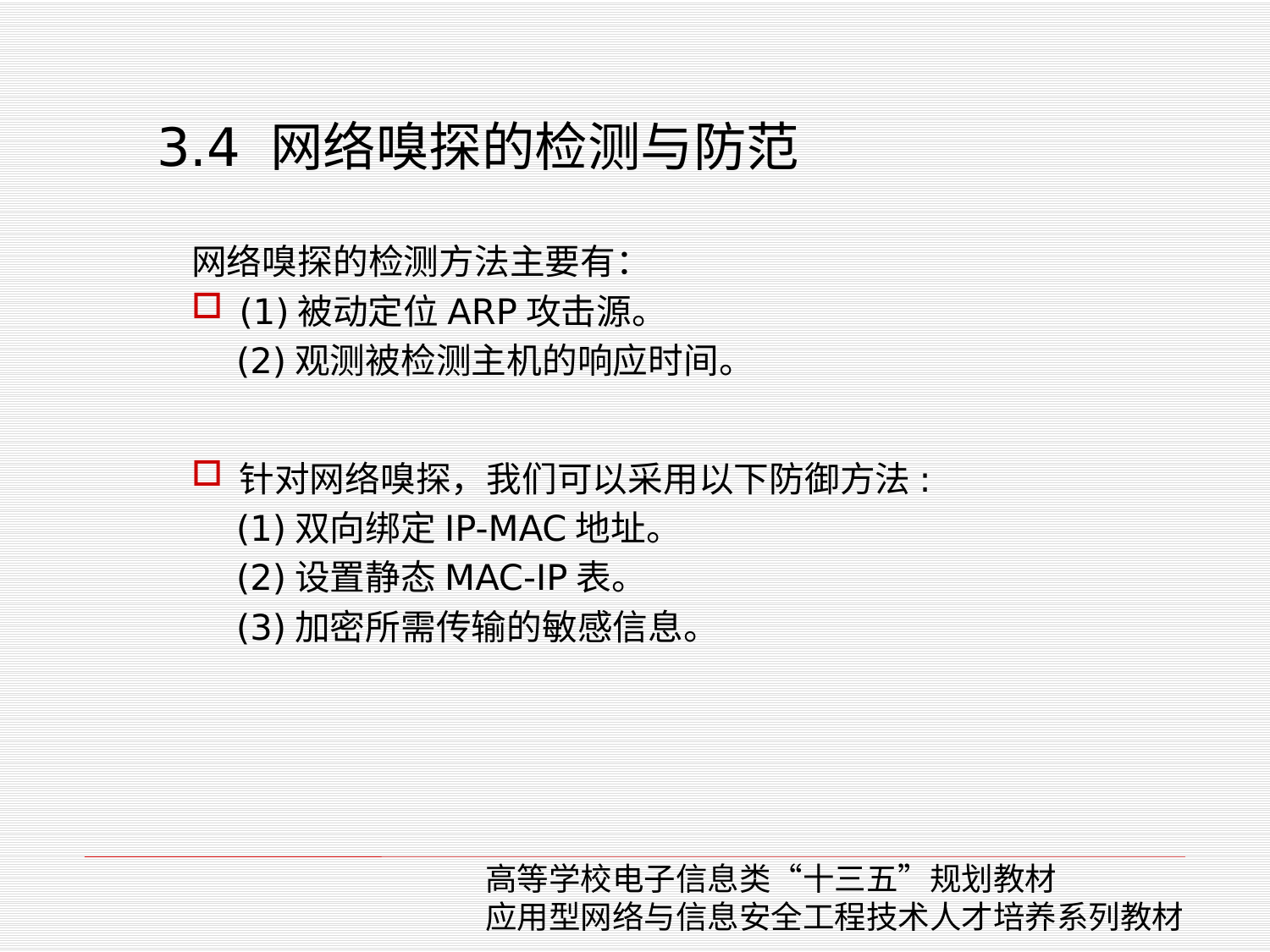

3.4 网络嗅探的检测与防范
网络嗅探的检测方法主要有：(1)被动定位ARP攻击源。
    (2)观测被检测主机的响应时间。

针对网络嗅探，我们可以采用以下防御方法:
    (1)双向绑定IP-MAC地址。
    (2)设置静态MAC-IP表。
    (3)加密所需传输的敏感信息。

高等学校电子信息类“十三五”规划教材
应用型网络与信息安全工程技术人才培养系列教材